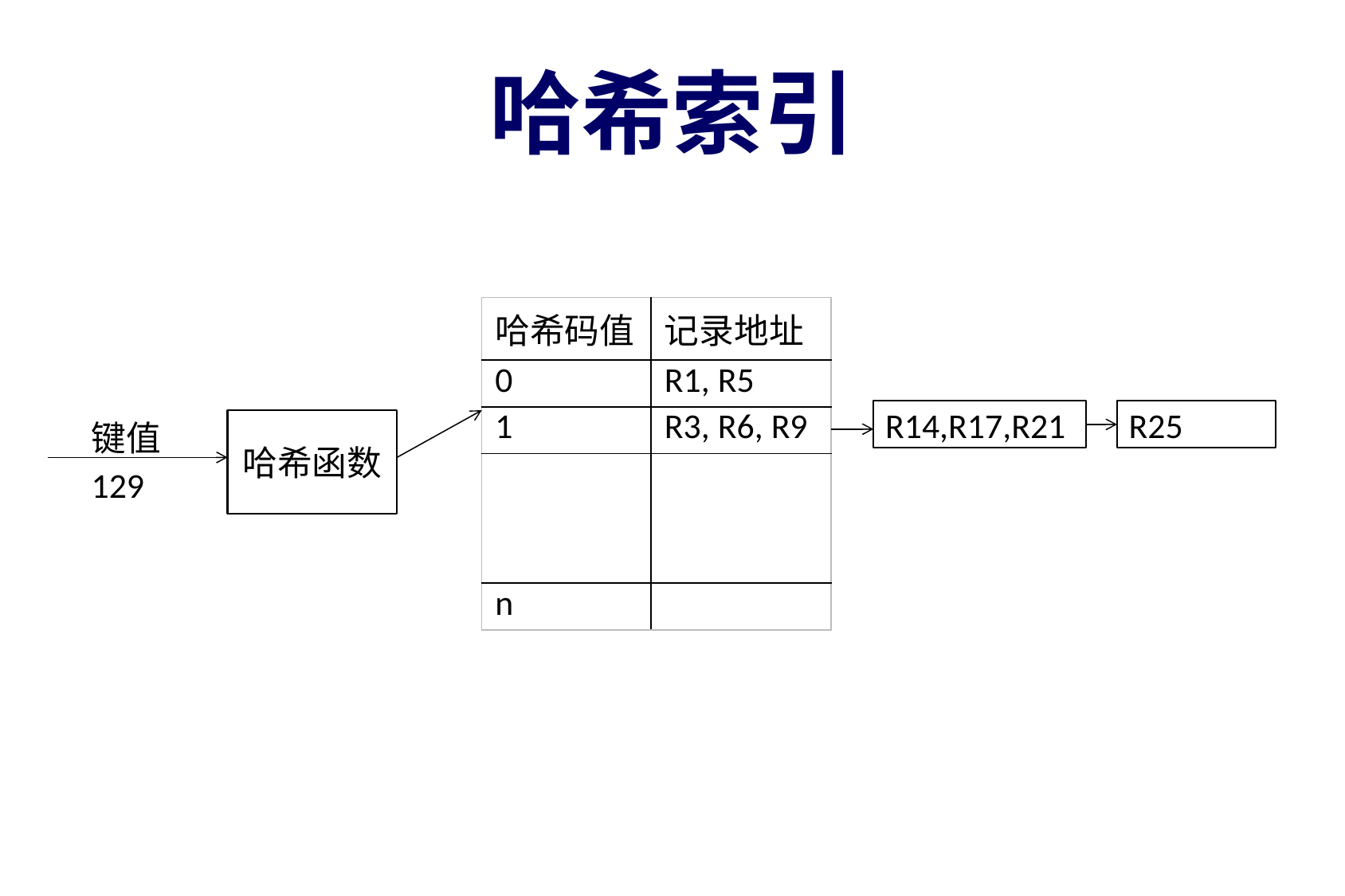

# 哈希索引
| 哈希码值 | 记录地址 |
| --- | --- |
| 0 | R1, R5 |
| 1 | R3, R6, R9 |
|  |  |
| n |  |
R14,R17,R21
R25
键值
哈希函数
129